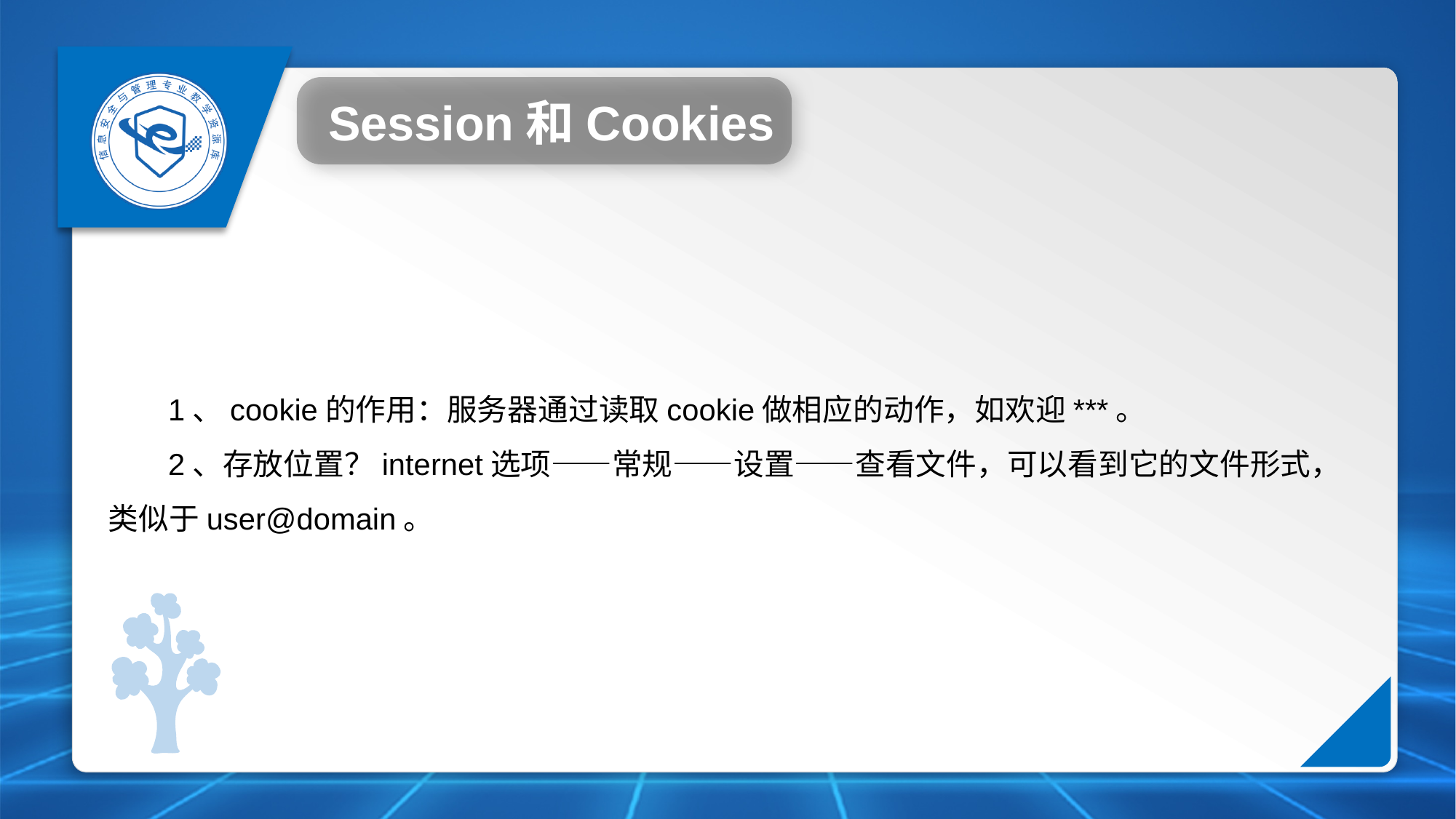

Session和Cookies
1、cookie的作用：服务器通过读取cookie做相应的动作，如欢迎***。
2、存放位置？internet选项——常规——设置——查看文件，可以看到它的文件形式，类似于user@domain。